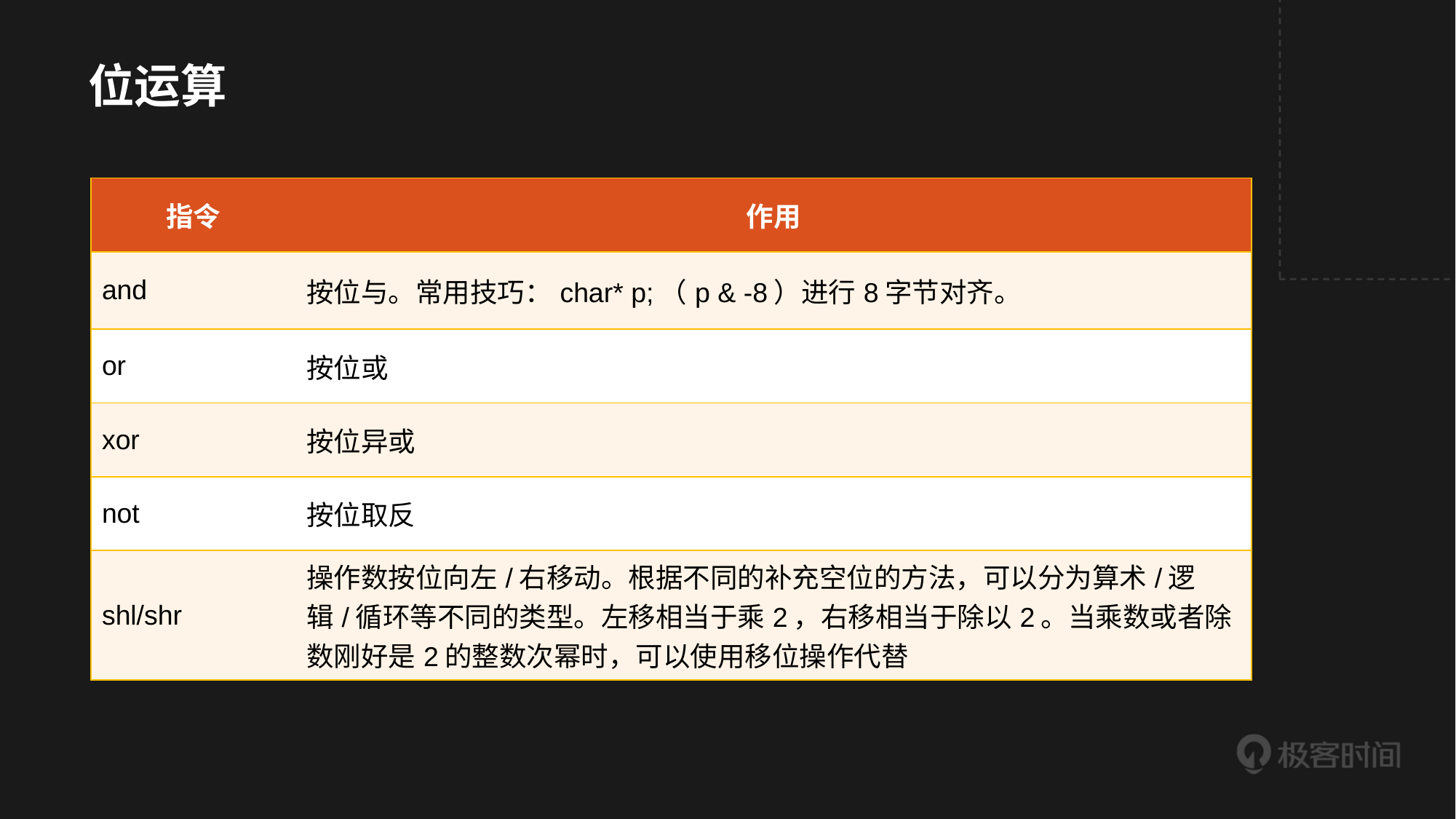

位运算
| 指令 | 作用 |
| --- | --- |
| and | 按位与。常用技巧：char\* p;（p & -8）进行8字节对齐。 |
| or | 按位或 |
| xor | 按位异或 |
| not | 按位取反 |
| shl/shr | 操作数按位向左/右移动。根据不同的补充空位的方法，可以分为算术/逻辑/循环等不同的类型。左移相当于乘2，右移相当于除以2。当乘数或者除数刚好是2的整数次幂时，可以使用移位操作代替 |